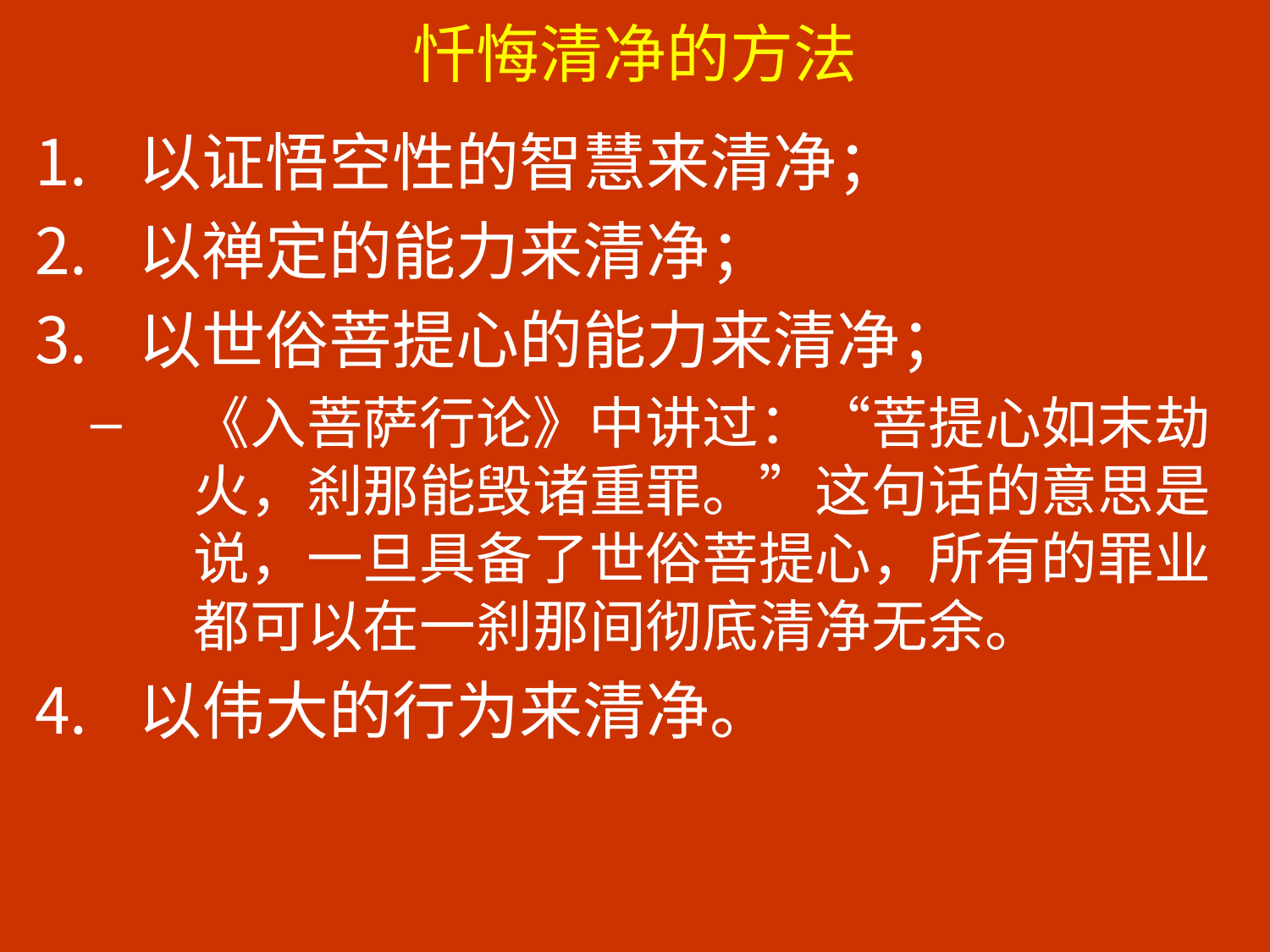

# 忏悔清净的方法
以证悟空性的智慧来清净；
以禅定的能力来清净；
以世俗菩提心的能力来清净；
《入菩萨行论》中讲过：“菩提心如末劫火，刹那能毁诸重罪。”这句话的意思是说，一旦具备了世俗菩提心，所有的罪业都可以在一刹那间彻底清净无余。
以伟大的行为来清净。